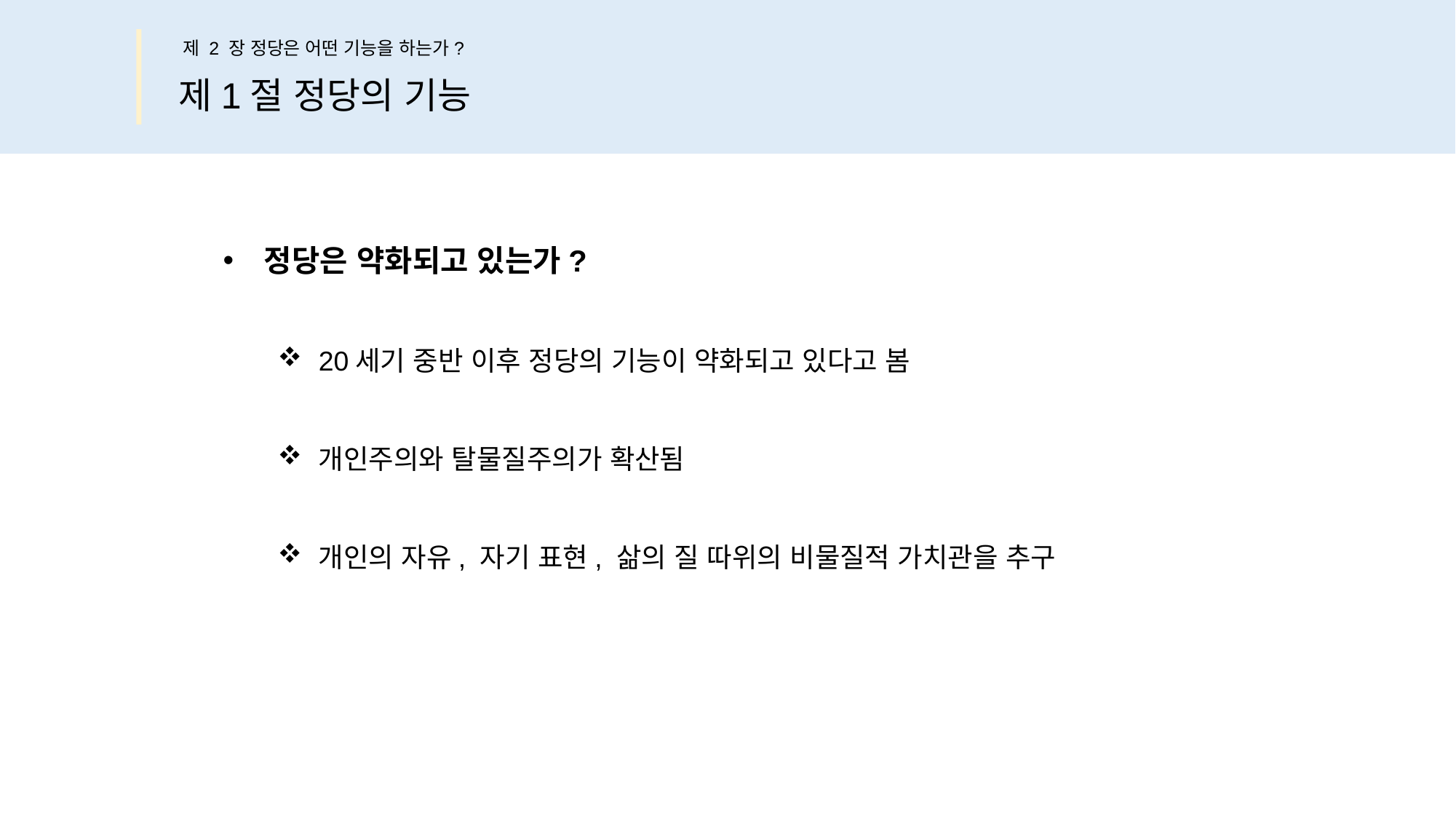

제 2 장 정당은 어떤 기능을 하는가?
제1절 정당의 기능
정당은 약화되고 있는가?

20세기 중반 이후 정당의 기능이 약화되고 있다고 봄

개인주의와 탈물질주의가 확산됨

개인의 자유, 자기 표현, 삶의 질 따위의 비물질적 가치관을 추구